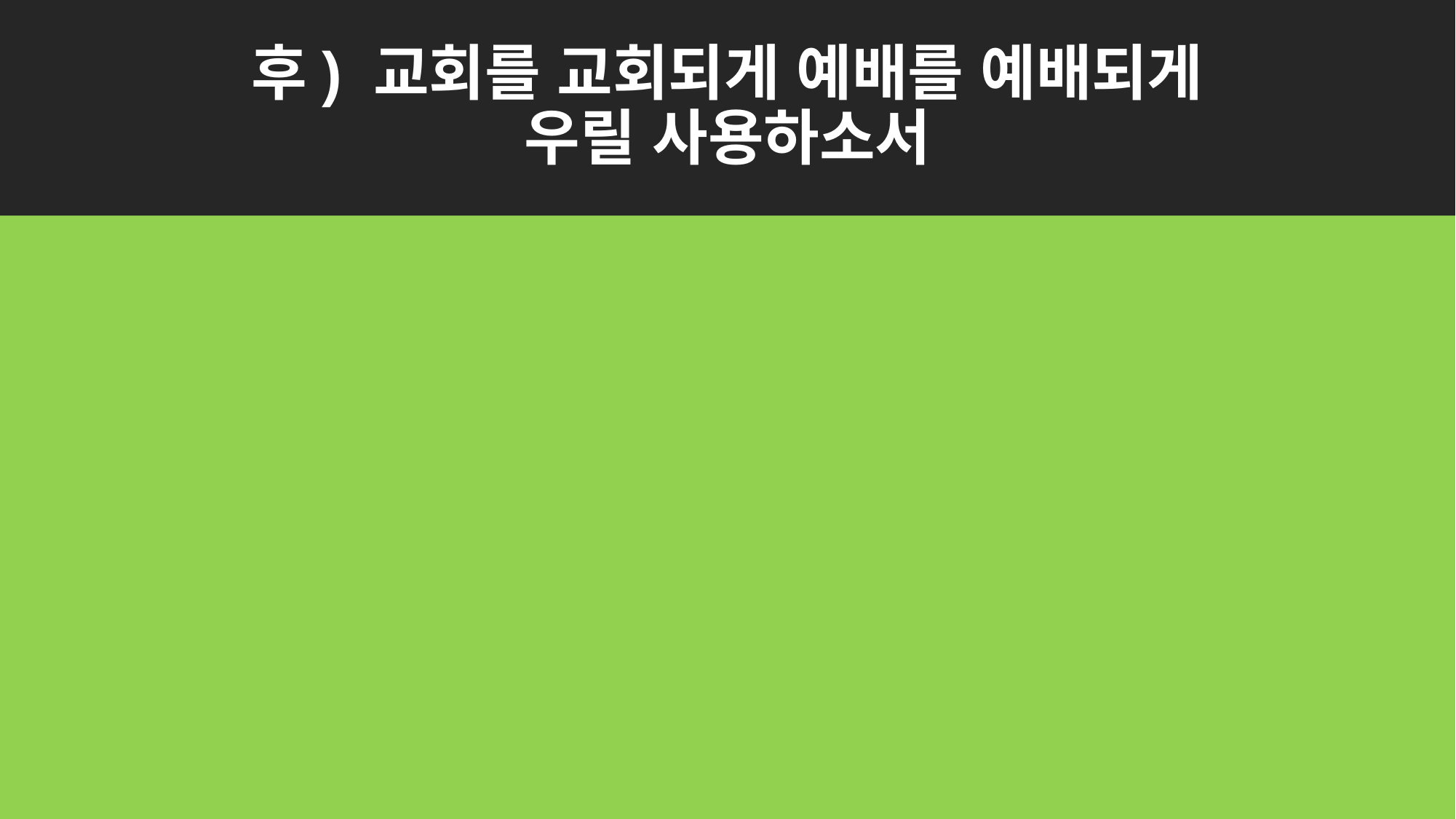

# 후) 교회를 교회되게 예배를 예배되게 우릴 사용하소서